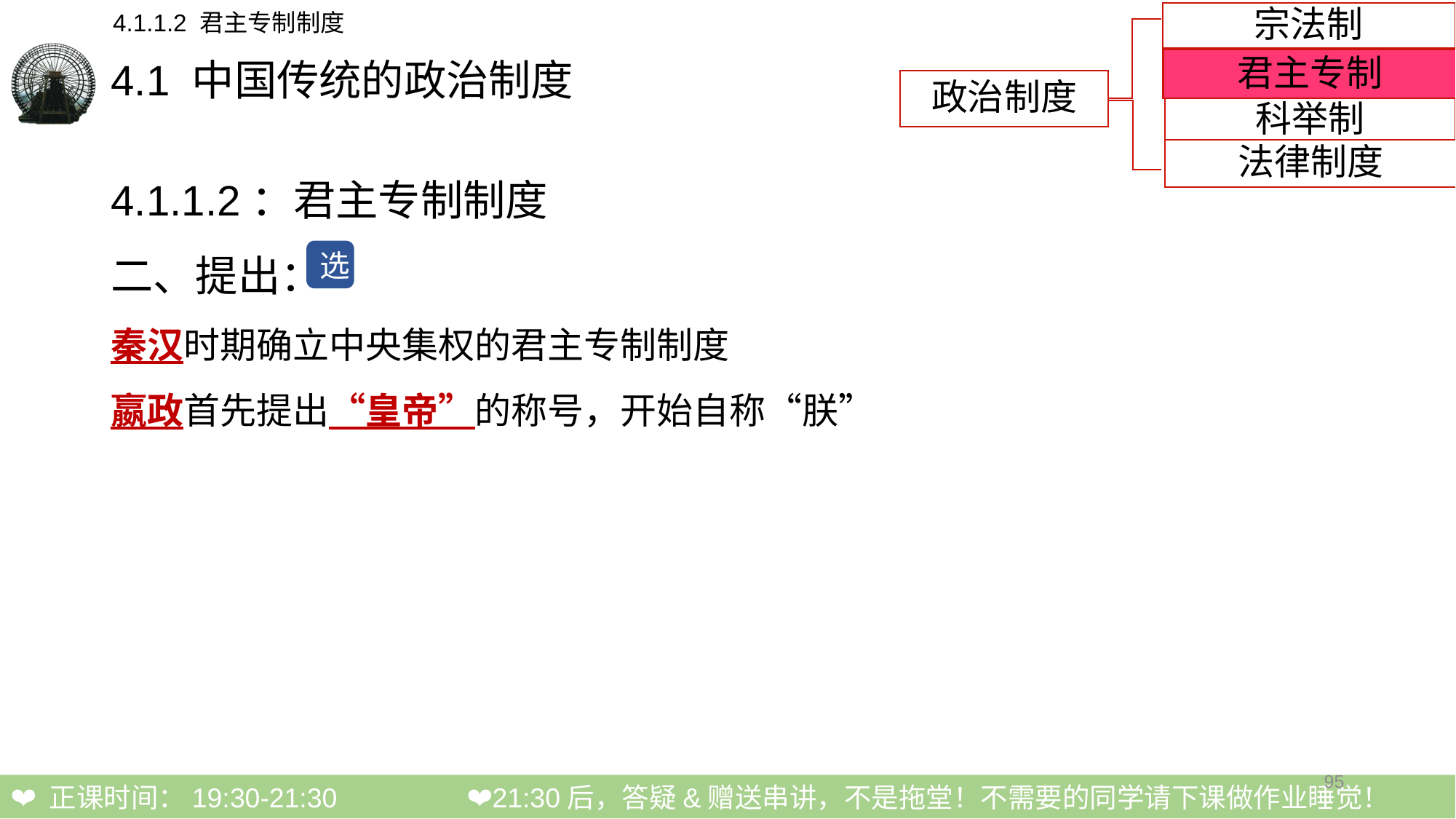

4.1.1.2 君主专制制度
宗法制

# 4.1 中国传统的政治制度
君主专制
政治制度
科举制

法律制度
4.1.1.2：君主专制制度
二、提出：
秦汉时期确立中央集权的君主专制制度
嬴政首先提出“皇帝”的称号，开始自称“朕”
选
95